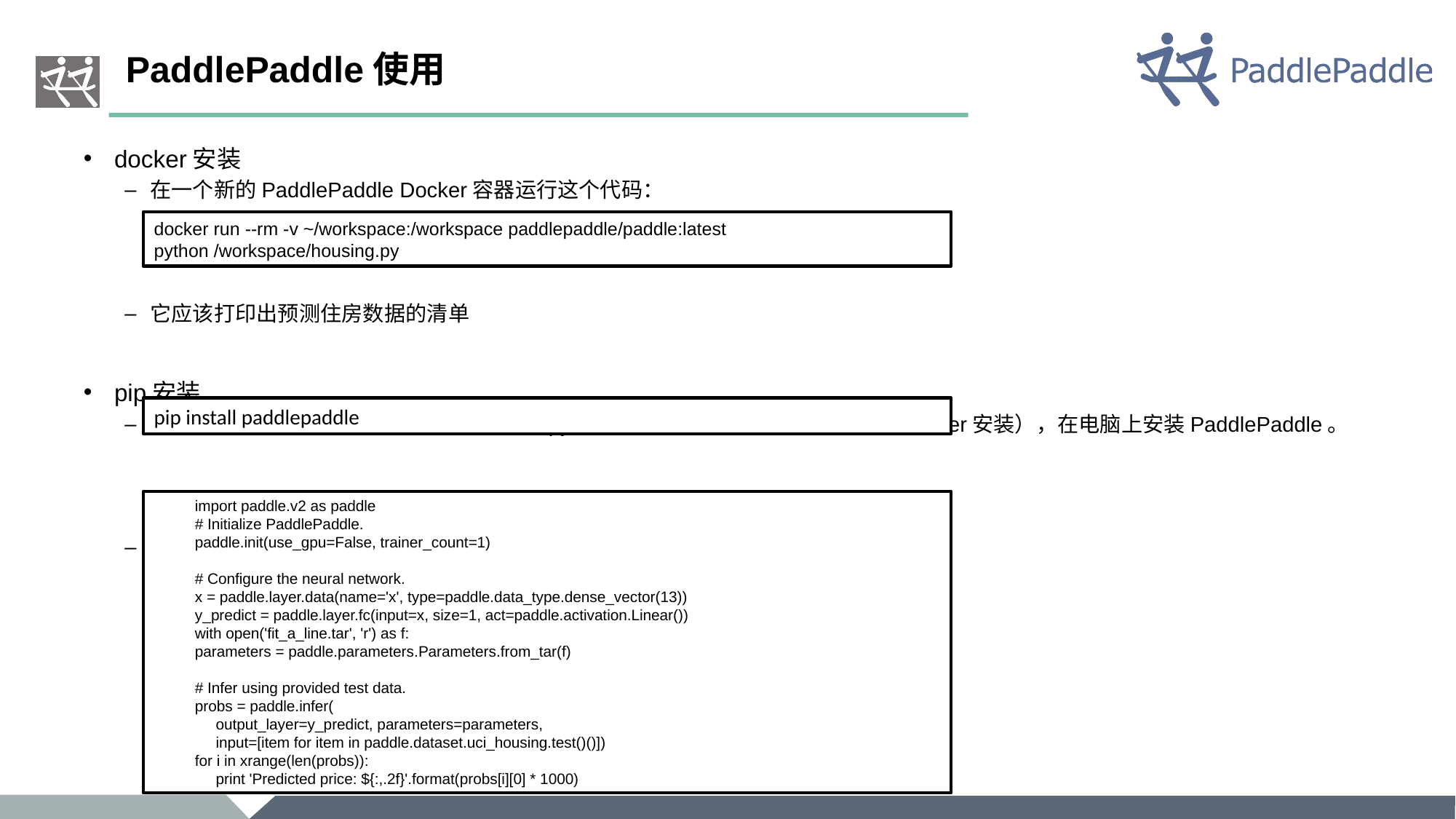

# PaddlePaddle使用
docker安装
在一个新的PaddlePaddle Docker容器运行这个代码：

它应该打印出预测住房数据的清单

pip安装
与docker安装类似，读者需要电脑上安装python2.7.x。下载房价模型（链接见docker安装），在电脑上安装PaddlePaddle。

创建一个 housing.py 并粘贴此Python代码 ，可得到预测数据的清单
docker run --rm -v ~/workspace:/workspace paddlepaddle/paddle:latest
python /workspace/housing.py
pip install paddlepaddle
import paddle.v2 as paddle
# Initialize PaddlePaddle.
paddle.init(use_gpu=False, trainer_count=1)

# Configure the neural network.
x = paddle.layer.data(name='x', type=paddle.data_type.dense_vector(13))
y_predict = paddle.layer.fc(input=x, size=1, act=paddle.activation.Linear())
with open('fit_a_line.tar', 'r') as f:
parameters = paddle.parameters.Parameters.from_tar(f)

# Infer using provided test data.
probs = paddle.infer(
     output_layer=y_predict, parameters=parameters,
     input=[item for item in paddle.dataset.uci_housing.test()()])
for i in xrange(len(probs)):
     print 'Predicted price: ${:,.2f}'.format(probs[i][0] * 1000)